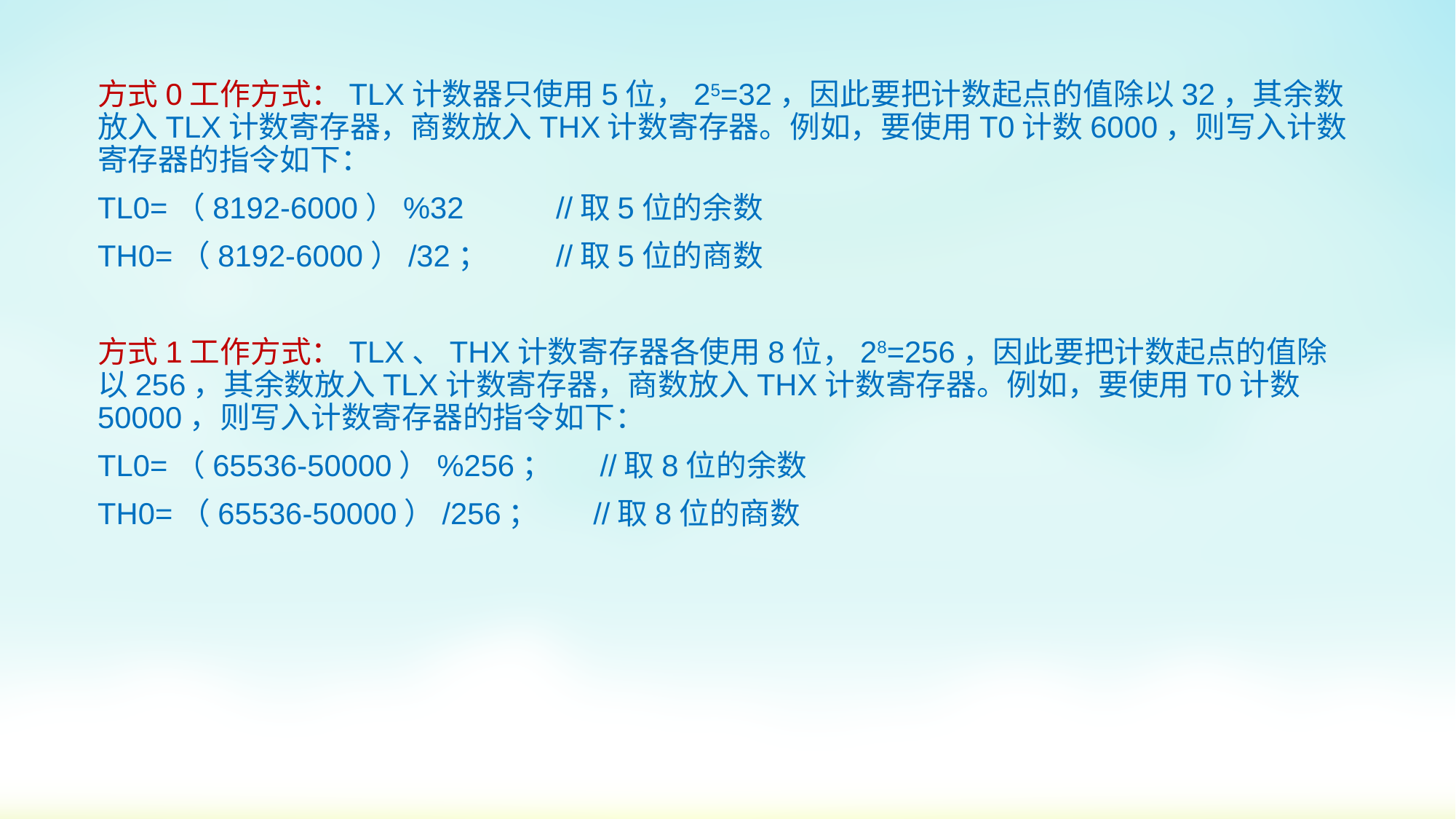

方式0工作方式：TLX计数器只使用5位，25=32，因此要把计数起点的值除以32，其余数放入TLX计数寄存器，商数放入THX计数寄存器。例如，要使用T0计数6000，则写入计数寄存器的指令如下：
TL0=（8192-6000）%32           //取5位的余数
TH0=（8192-6000）/32；         //取5位的商数

方式1工作方式：TLX、THX计数寄存器各使用8位，28=256，因此要把计数起点的值除以256，其余数放入TLX计数寄存器，商数放入THX计数寄存器。例如，要使用T0计数50000，则写入计数寄存器的指令如下：
TL0=（65536-50000）%256；      //取8位的余数
TH0=（65536-50000）/256；       //取8位的商数